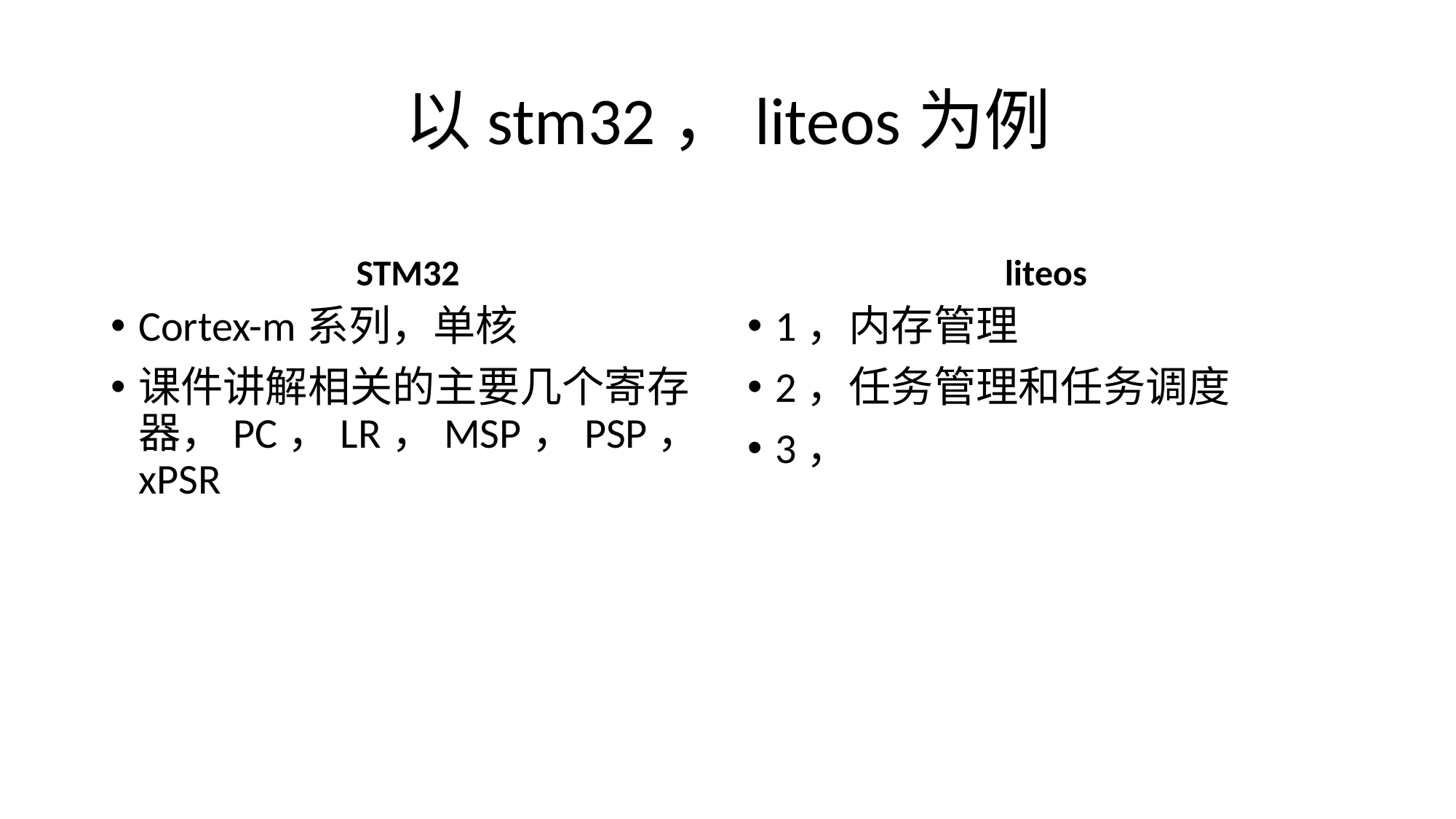

# 以stm32，liteos为例
STM32
liteos
Cortex-m系列，单核
课件讲解相关的主要几个寄存器，PC，LR，MSP，PSP，xPSR
1，内存管理
2，任务管理和任务调度
3，